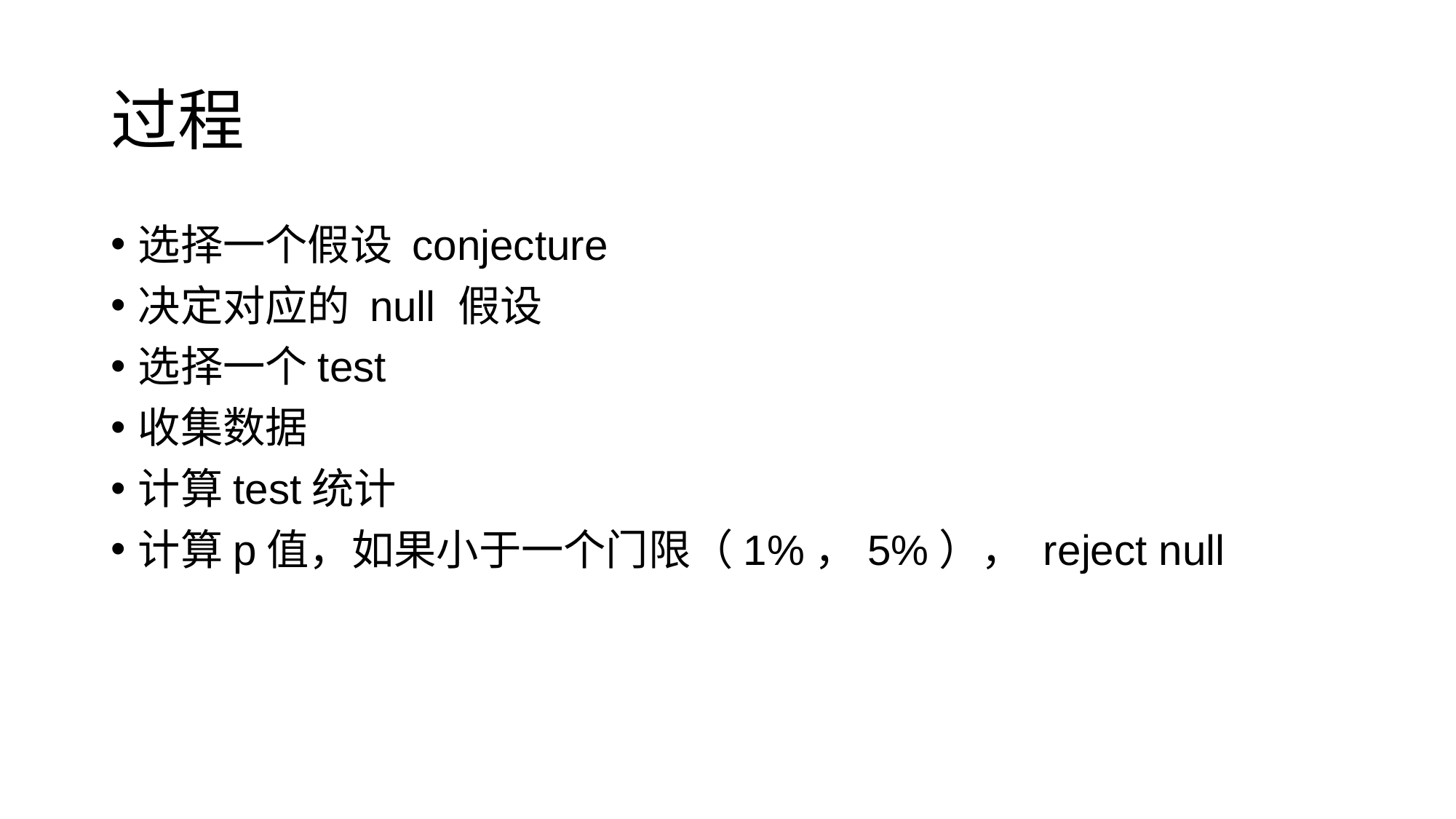

# 过程
选择一个假设 conjecture
决定对应的 null 假设
选择一个test
收集数据
计算test统计
计算p值，如果小于一个门限（1%，5%）， reject null